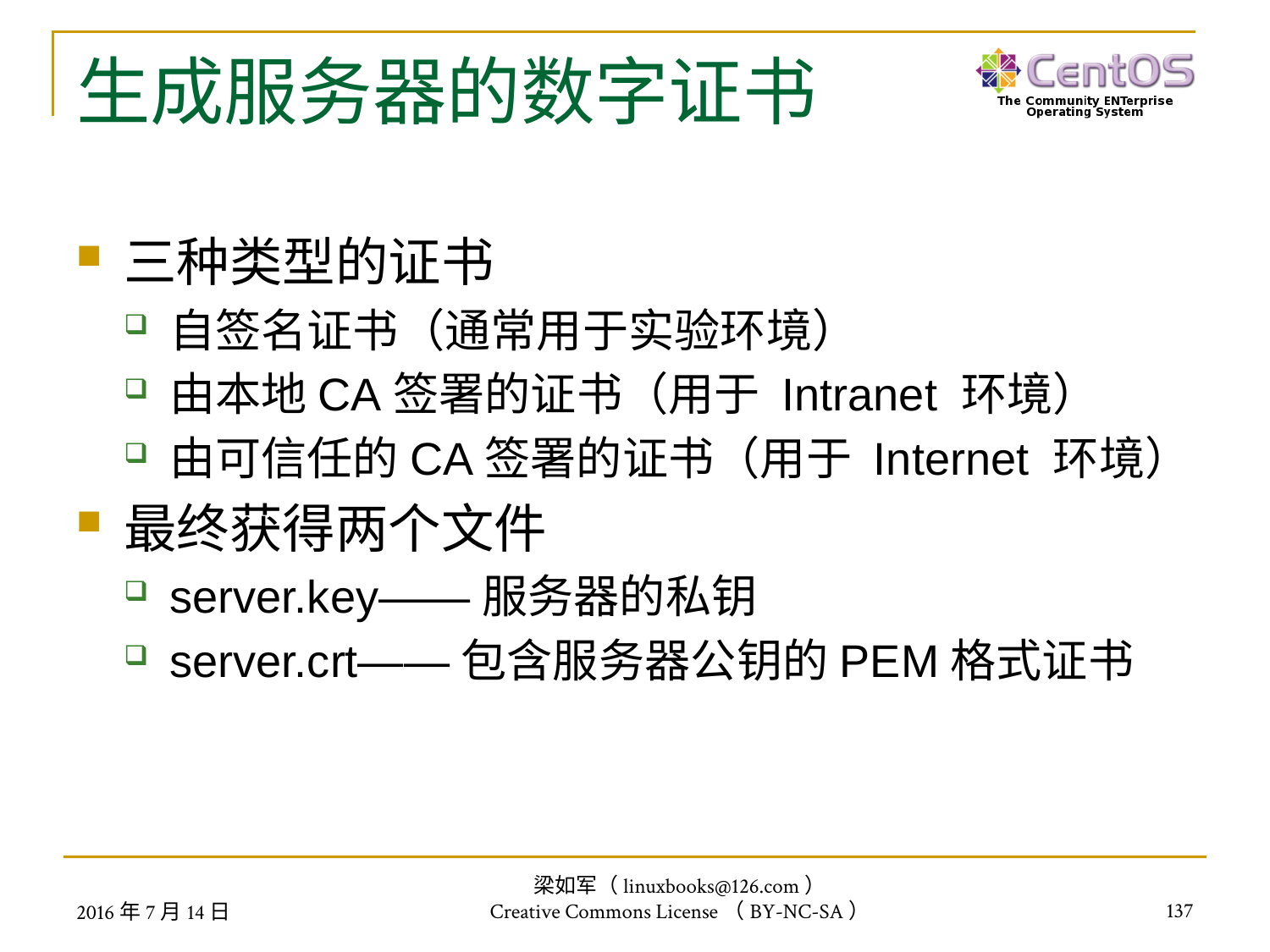

# 生成服务器的数字证书
三种类型的证书
自签名证书（通常用于实验环境）
由本地CA签署的证书（用于 Intranet 环境）
由可信任的CA签署的证书（用于 Internet 环境）
最终获得两个文件
server.key——服务器的私钥
server.crt——包含服务器公钥的PEM格式证书

梁如军（linuxbooks@126.com）
Creative Commons License（BY-NC-SA）
2016年7月14日
137